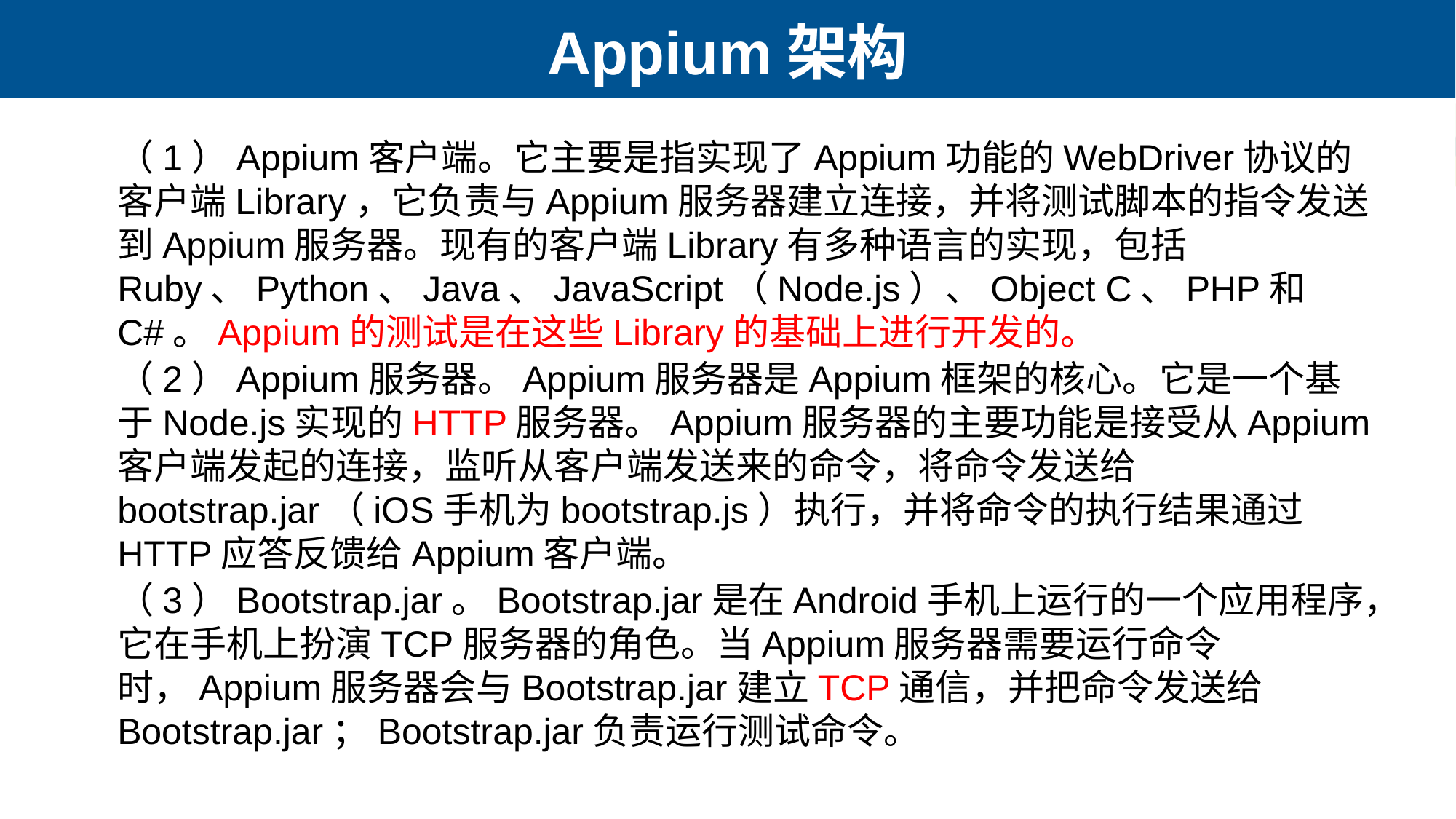

# Appium架构
（1）Appium客户端。它主要是指实现了Appium功能的WebDriver协议的客户端Library，它负责与Appium服务器建立连接，并将测试脚本的指令发送到Appium服务器。现有的客户端Library有多种语言的实现，包括Ruby、Python、Java、JavaScript（Node.js）、Object C、PHP和C#。Appium的测试是在这些Library的基础上进行开发的。
（2）Appium服务器。Appium服务器是Appium框架的核心。它是一个基于Node.js实现的HTTP服务器。Appium服务器的主要功能是接受从Appium客户端发起的连接，监听从客户端发送来的命令，将命令发送给bootstrap.jar（iOS手机为bootstrap.js）执行，并将命令的执行结果通过HTTP应答反馈给Appium客户端。
（3）Bootstrap.jar。Bootstrap.jar是在Android手机上运行的一个应用程序，它在手机上扮演TCP服务器的角色。当Appium服务器需要运行命令时，Appium服务器会与Bootstrap.jar建立TCP通信，并把命令发送给Bootstrap.jar；Bootstrap.jar负责运行测试命令。